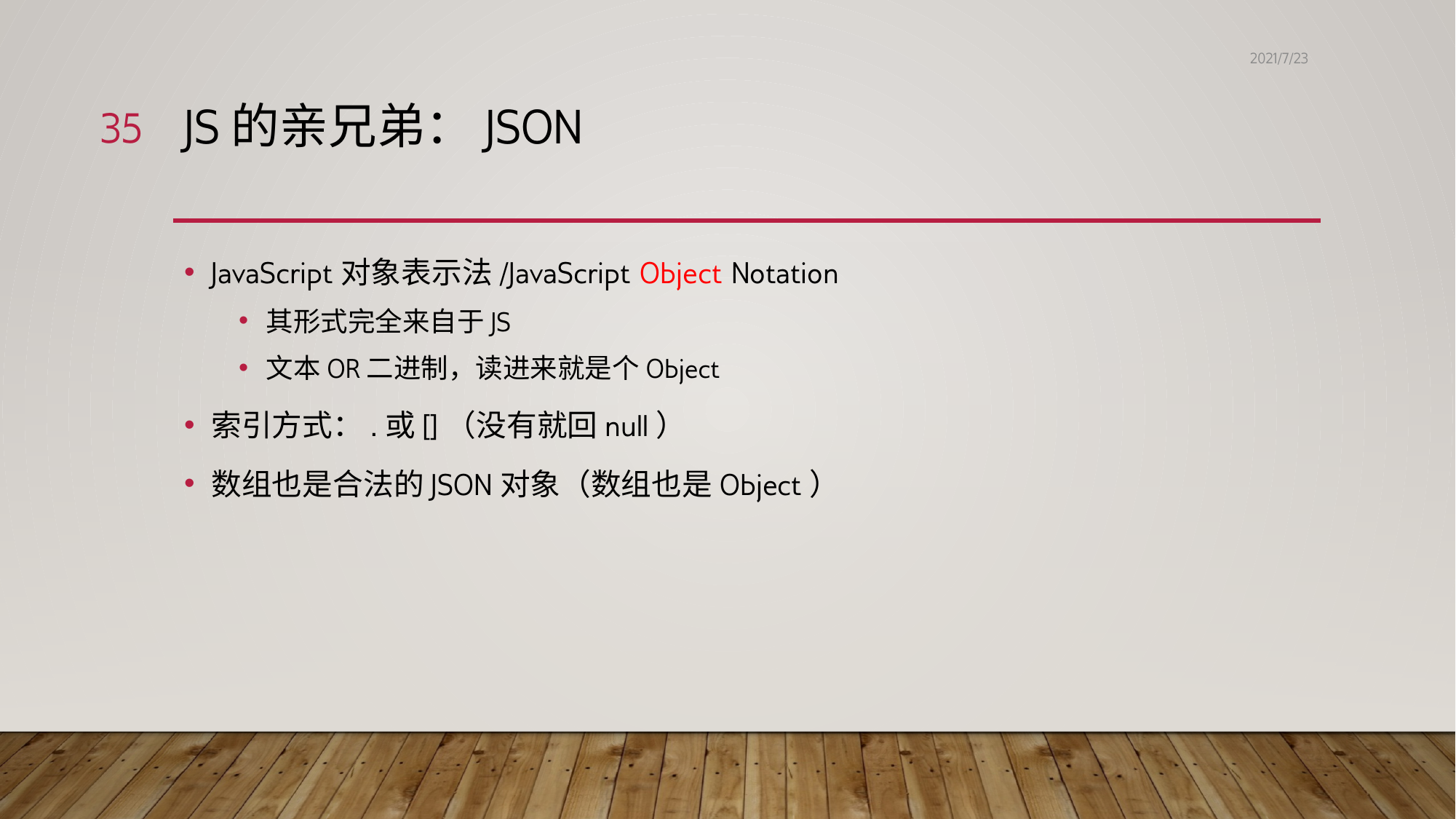

2021/7/23
35
# Js的亲兄弟：JSON
JavaScript对象表示法/JavaScript Object Notation
其形式完全来自于JS
文本OR二进制，读进来就是个Object
索引方式：.或[]（没有就回null）
数组也是合法的JSON对象（数组也是Object）